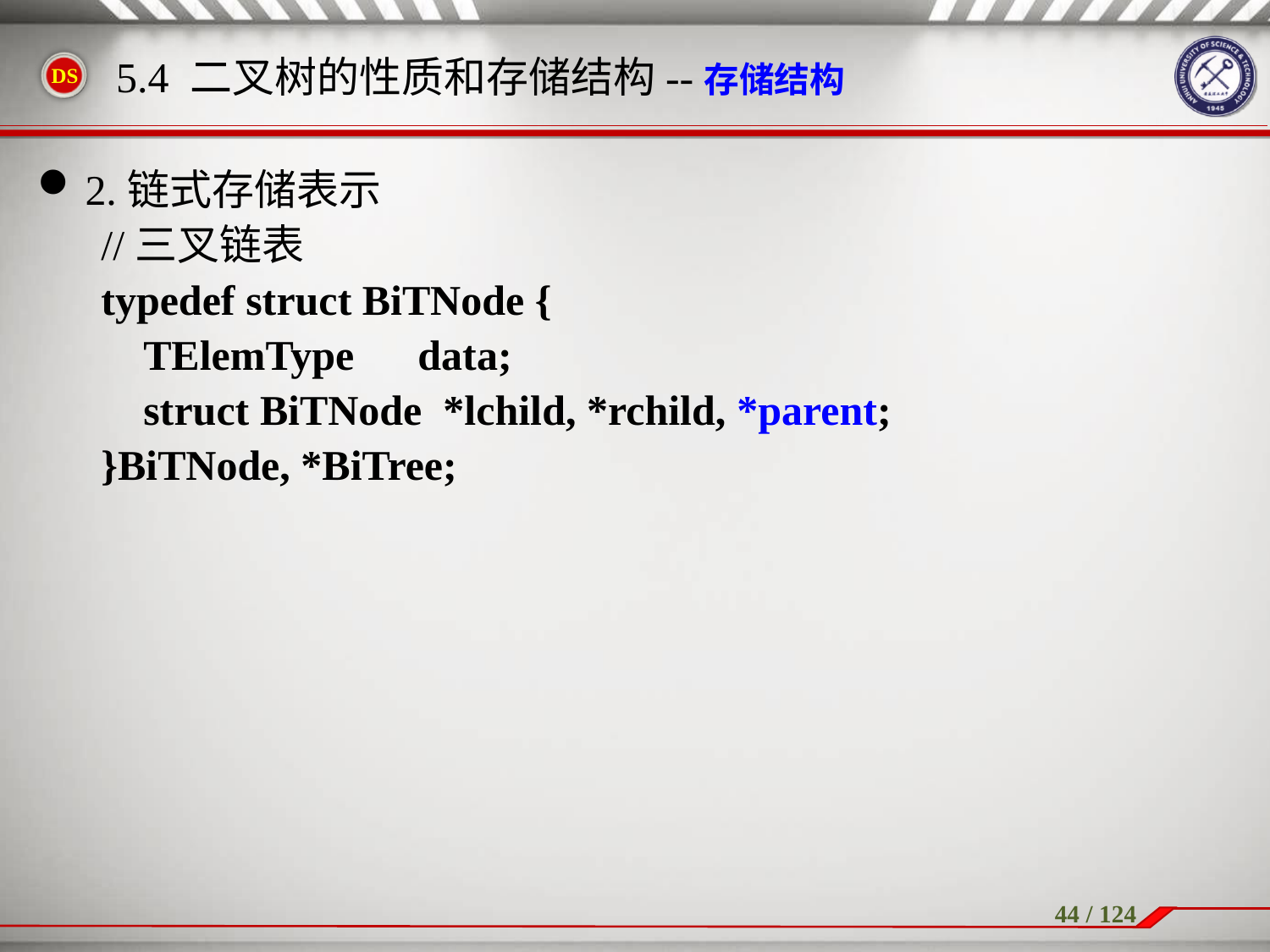

2.链式存储表示
//三叉链表
typedef struct BiTNode {
    TElemType      data;
    struct BiTNode  *lchild, *rchild, *parent;
}BiTNode, *BiTree;

5.4 二叉树的性质和存储结构--存储结构